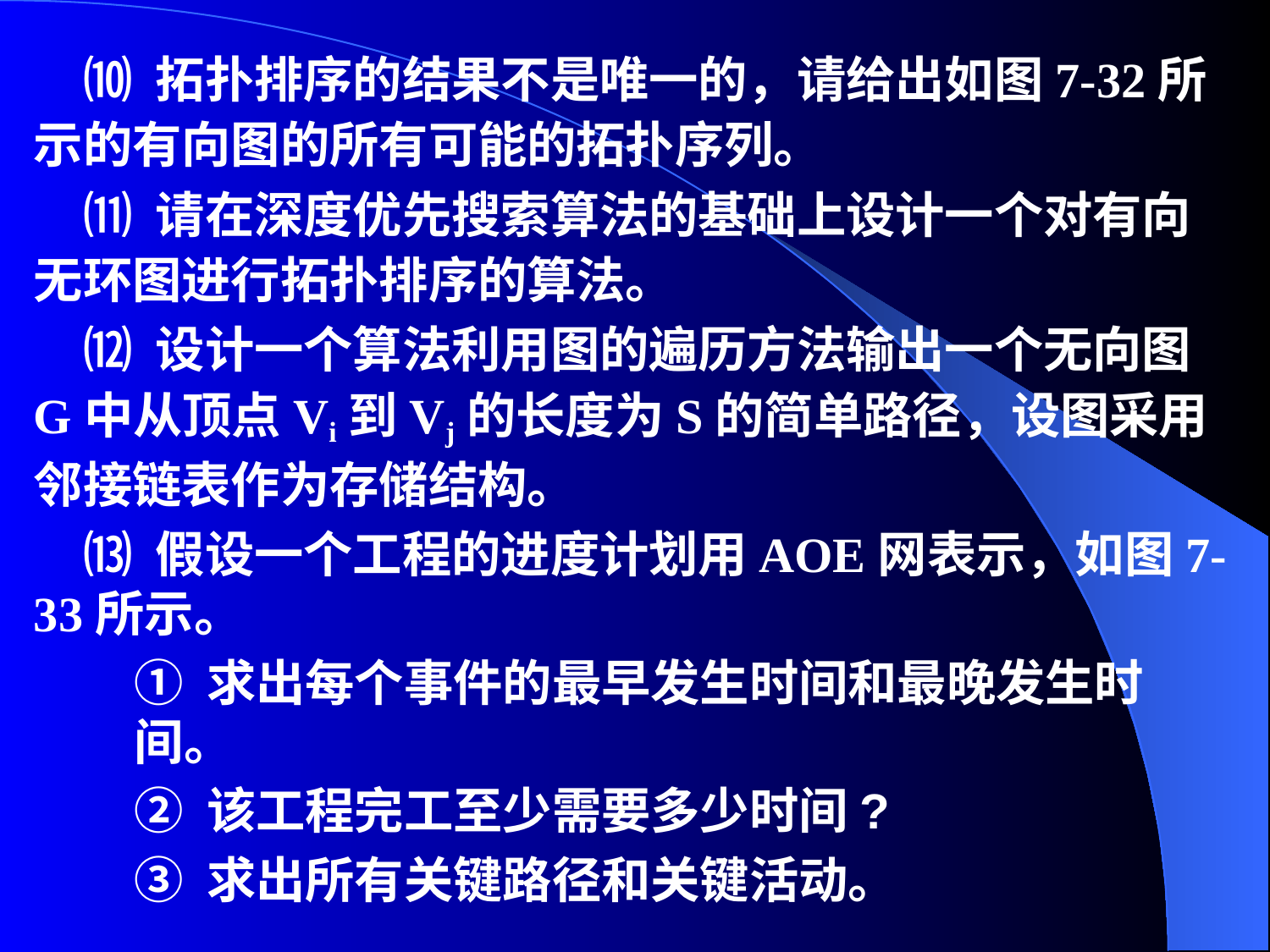

⑽ 拓扑排序的结果不是唯一的，请给出如图7-32所示的有向图的所有可能的拓扑序列。
⑾ 请在深度优先搜索算法的基础上设计一个对有向无环图进行拓扑排序的算法。
⑿ 设计一个算法利用图的遍历方法输出一个无向图G中从顶点Vi到Vj的长度为S的简单路径，设图采用邻接链表作为存储结构。
⒀ 假设一个工程的进度计划用AOE网表示，如图7-33所示。
① 求出每个事件的最早发生时间和最晚发生时间。
② 该工程完工至少需要多少时间?
③ 求出所有关键路径和关键活动。